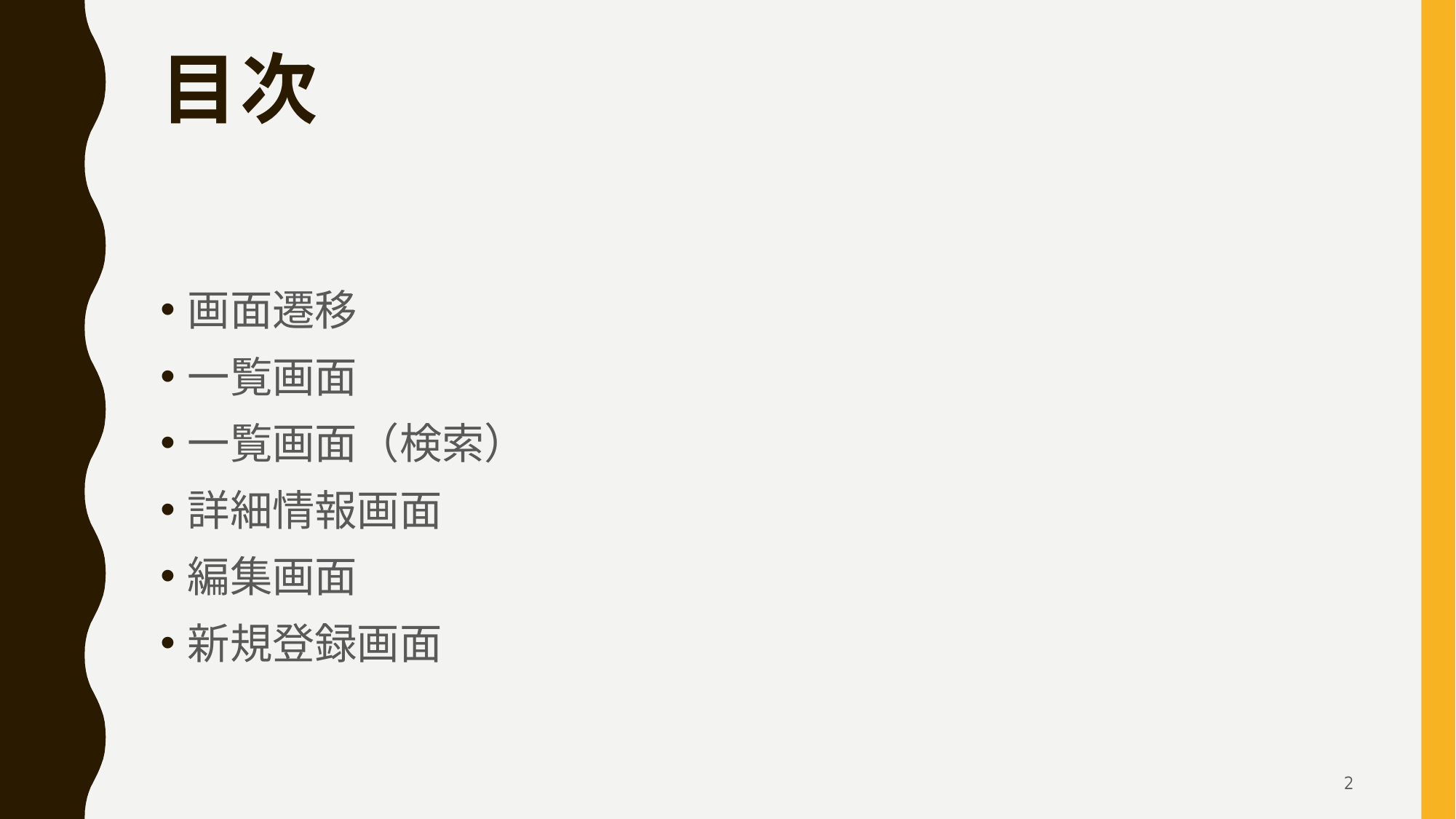

# 目次
画面遷移
一覧画面
一覧画面（検索）
詳細情報画面
編集画面
新規登録画面

2